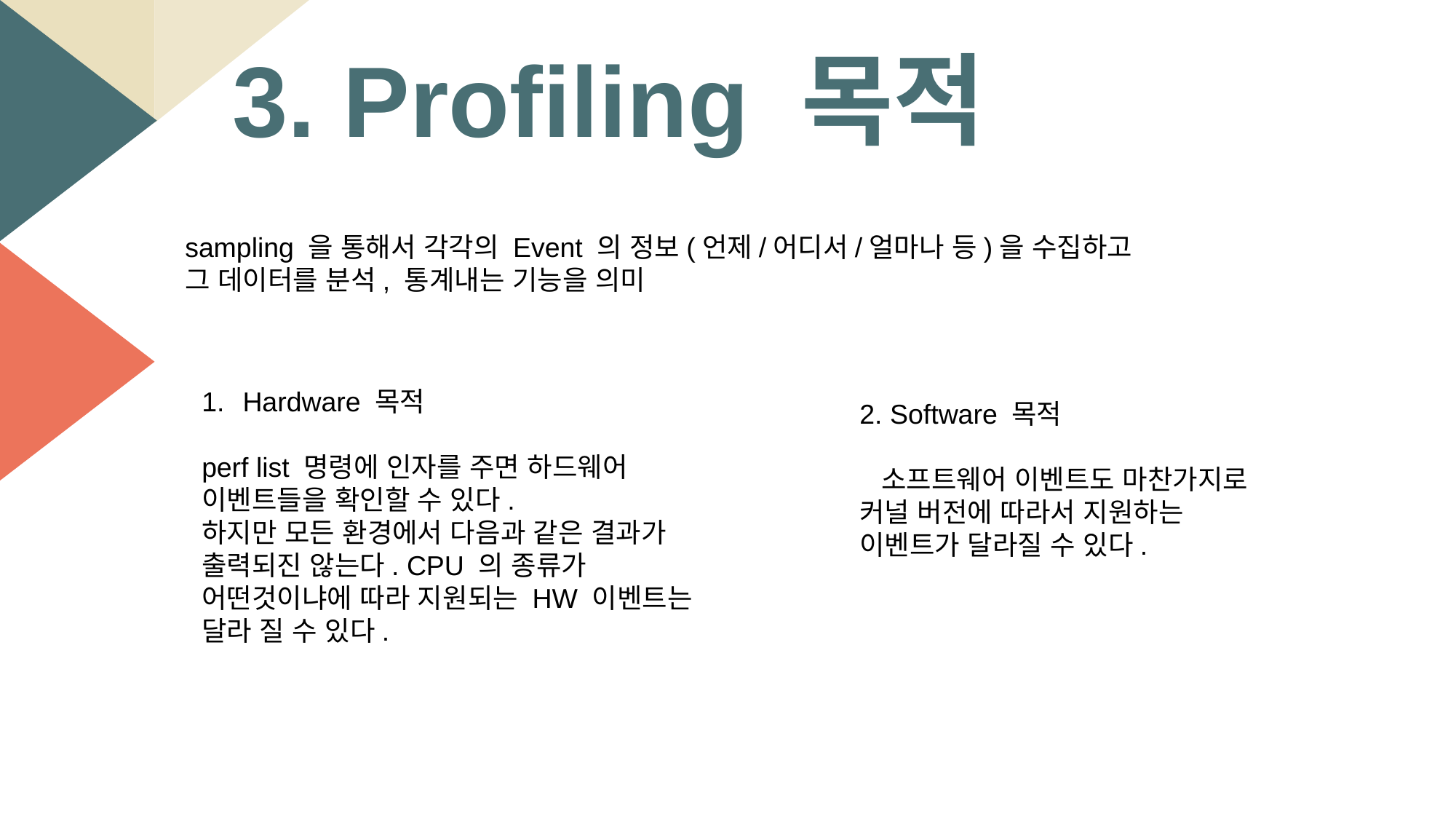

3. Profiling 목적
sampling 을 통해서 각각의 Event 의 정보(언제/어디서/얼마나 등)을 수집하고
그 데이터를 분석, 통계내는 기능을 의미
Hardware 목적

perf list 명령에 인자를 주면 하드웨어 이벤트들을 확인할 수 있다.
하지만 모든 환경에서 다음과 같은 결과가 출력되진 않는다. CPU 의 종류가
어떤것이냐에 따라 지원되는 HW 이벤트는 달라 질 수 있다.
2. Software 목적

  소프트웨어 이벤트도 마찬가지로 커널 버전에 따라서 지원하는
이벤트가 달라질 수 있다.